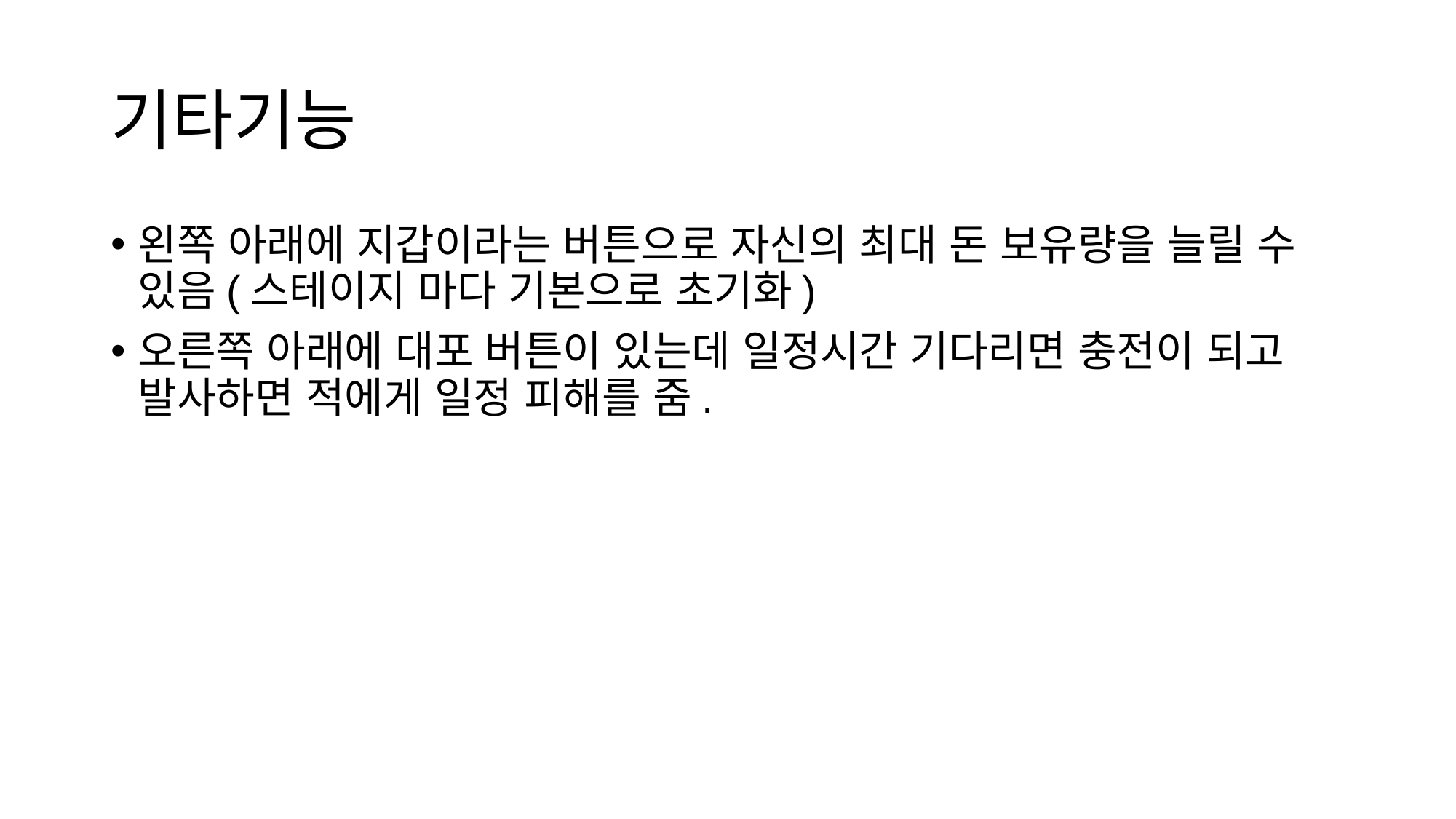

# 기타기능
왼쪽 아래에 지갑이라는 버튼으로 자신의 최대 돈 보유량을 늘릴 수 있음(스테이지 마다 기본으로 초기화)
오른쪽 아래에 대포 버튼이 있는데 일정시간 기다리면 충전이 되고 발사하면 적에게 일정 피해를 줌.